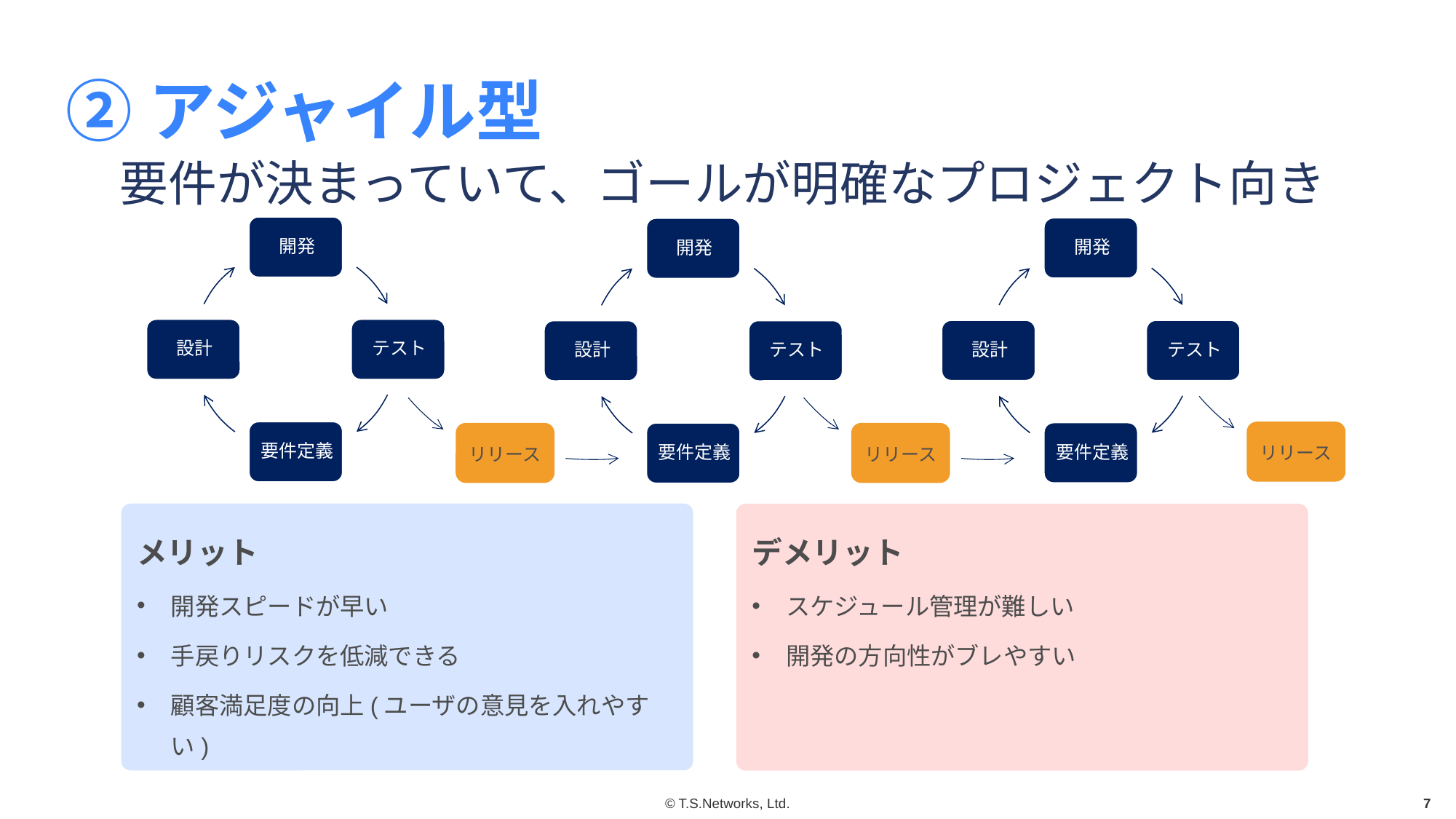

# ②アジャイル型
要件が決まっていて、ゴールが明確なプロジェクト向き
開発
テスト
要件定義
設計
開発
テスト
要件定義
設計
開発
テスト
要件定義
設計

リリース
リリース
リリース

メリット
開発スピードが早い
手戻りリスクを低減できる
顧客満足度の向上(ユーザの意見を入れやすい)

デメリット
スケジュール管理が難しい
開発の方向性がブレやすい
© T.S.Networks, Ltd.
7